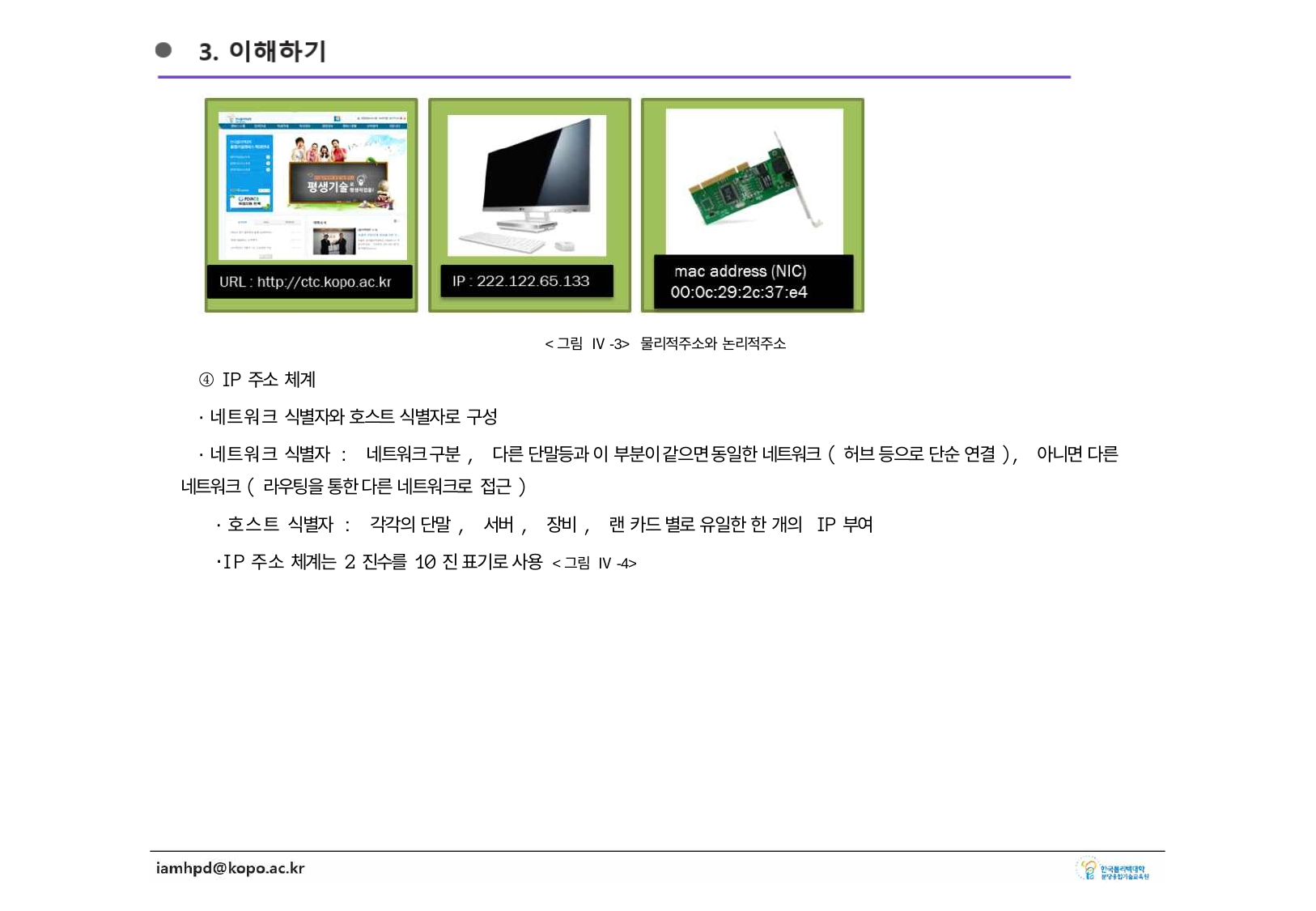

<그림  Ⅳ-3>  물리적주소와 논리적주소
④ IP주소 체계
∙네트워크 식별자와 호스트 식별자로 구성
∙네트워크 식별자 : 네트워크 구분, 다른 단말등과 이 부분이 같으면 동일한 네트워크(허브 등으로 단순 연결), 아니면 다른  네트워크(라우팅을 통한 다른 네트워크로 접근)
∙호스트 식별자 : 각각의 단말, 서버, 장비, 랜 카드 별로 유일한 한 개의 IP부여
∙IP주소 체계는 2진수를 10진 표기로 사용 <그림 Ⅳ-4>